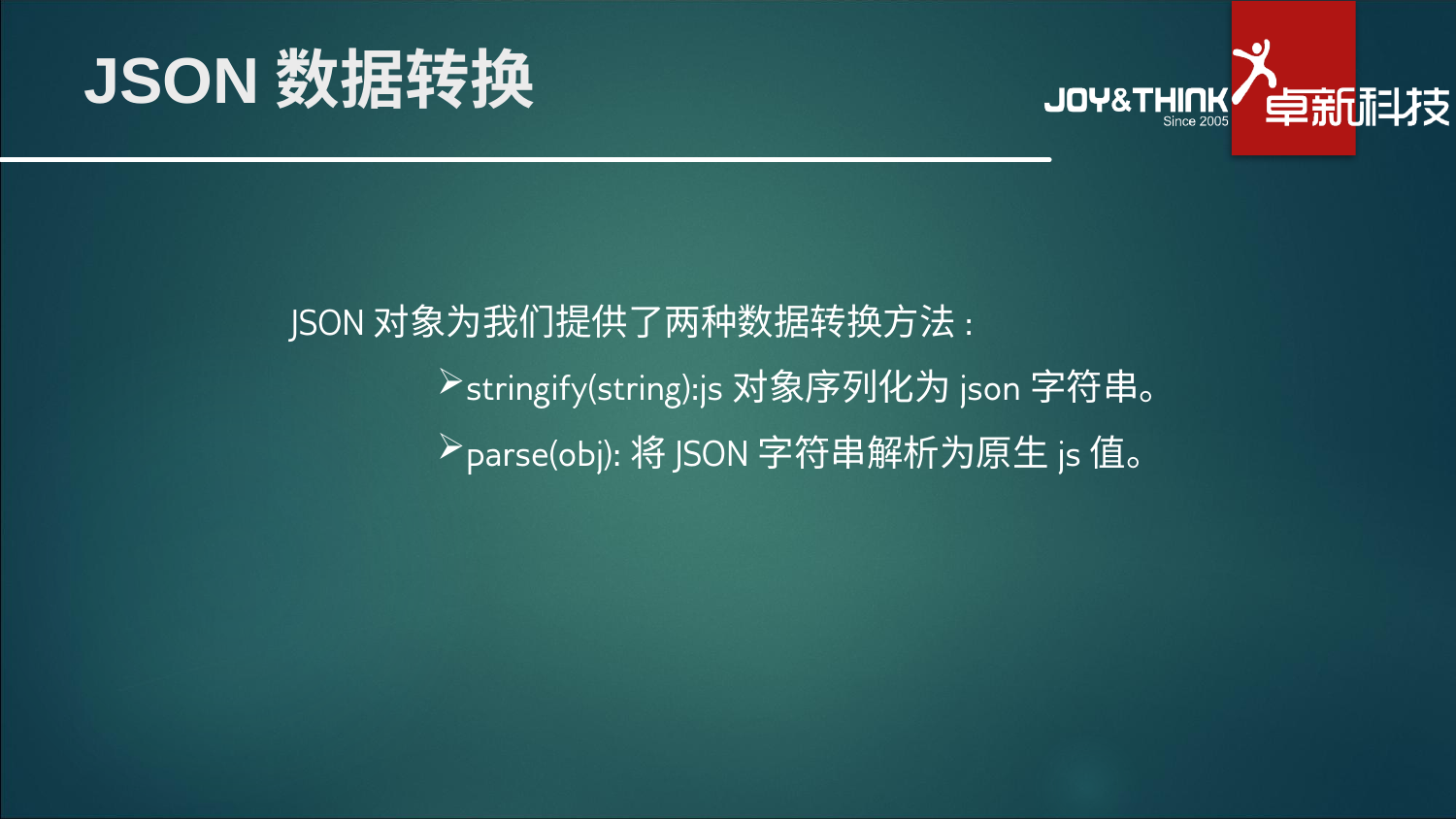

# JSON数据转换
JSON对象为我们提供了两种数据转换方法:
stringify(string):js对象序列化为json字符串。
parse(obj):将JSON字符串解析为原生js值。